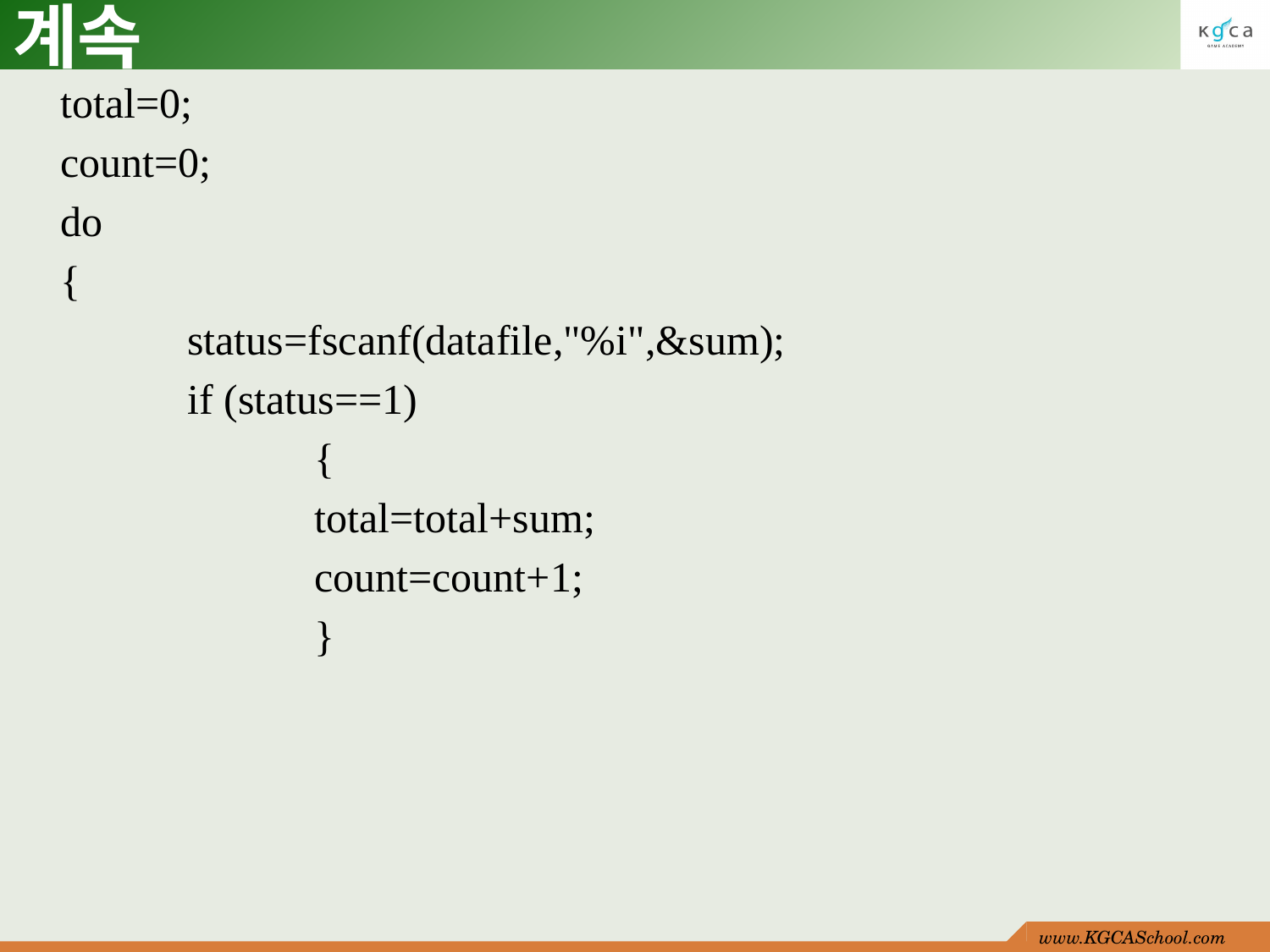

# 계속
	total=0;
	count=0;
	do
	{
		status=fscanf(datafile,"%i",&sum);
		if (status==1)
			{
			total=total+sum;
			count=count+1;
			}